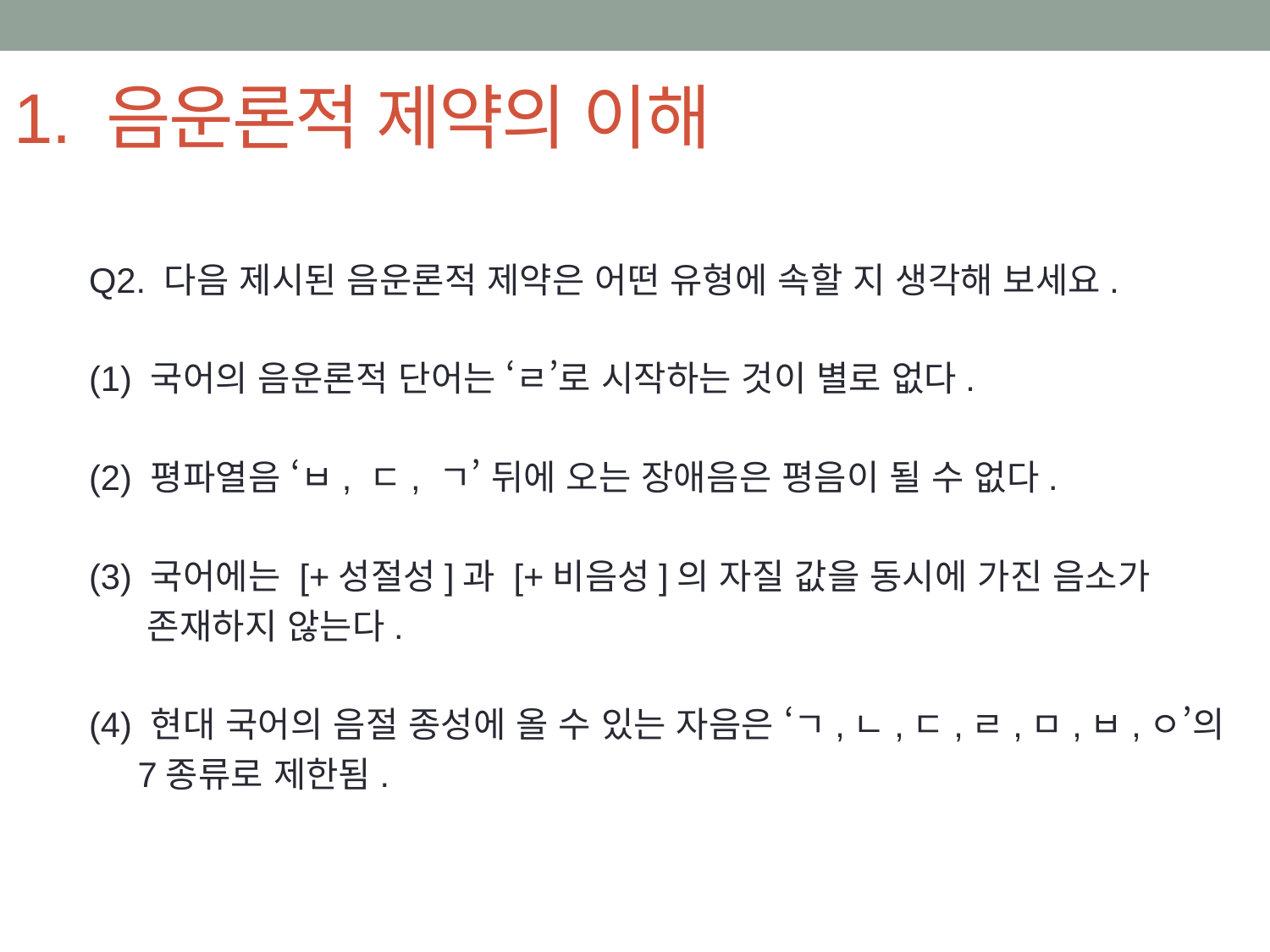

# 1. 음운론적 제약의 이해

Q2. 다음 제시된 음운론적 제약은 어떤 유형에 속할 지 생각해 보세요.

(1) 국어의 음운론적 단어는 ‘ㄹ’로 시작하는 것이 별로 없다.

(2) 평파열음 ‘ㅂ, ㄷ, ㄱ’ 뒤에 오는 장애음은 평음이 될 수 없다.

(3) 국어에는 [+성절성]과 [+비음성]의 자질 값을 동시에 가진 음소가
     존재하지 않는다.

(4) 현대 국어의 음절 종성에 올 수 있는 자음은 ‘ㄱ,ㄴ,ㄷ,ㄹ,ㅁ,ㅂ,ㅇ’의
     7종류로 제한됨.